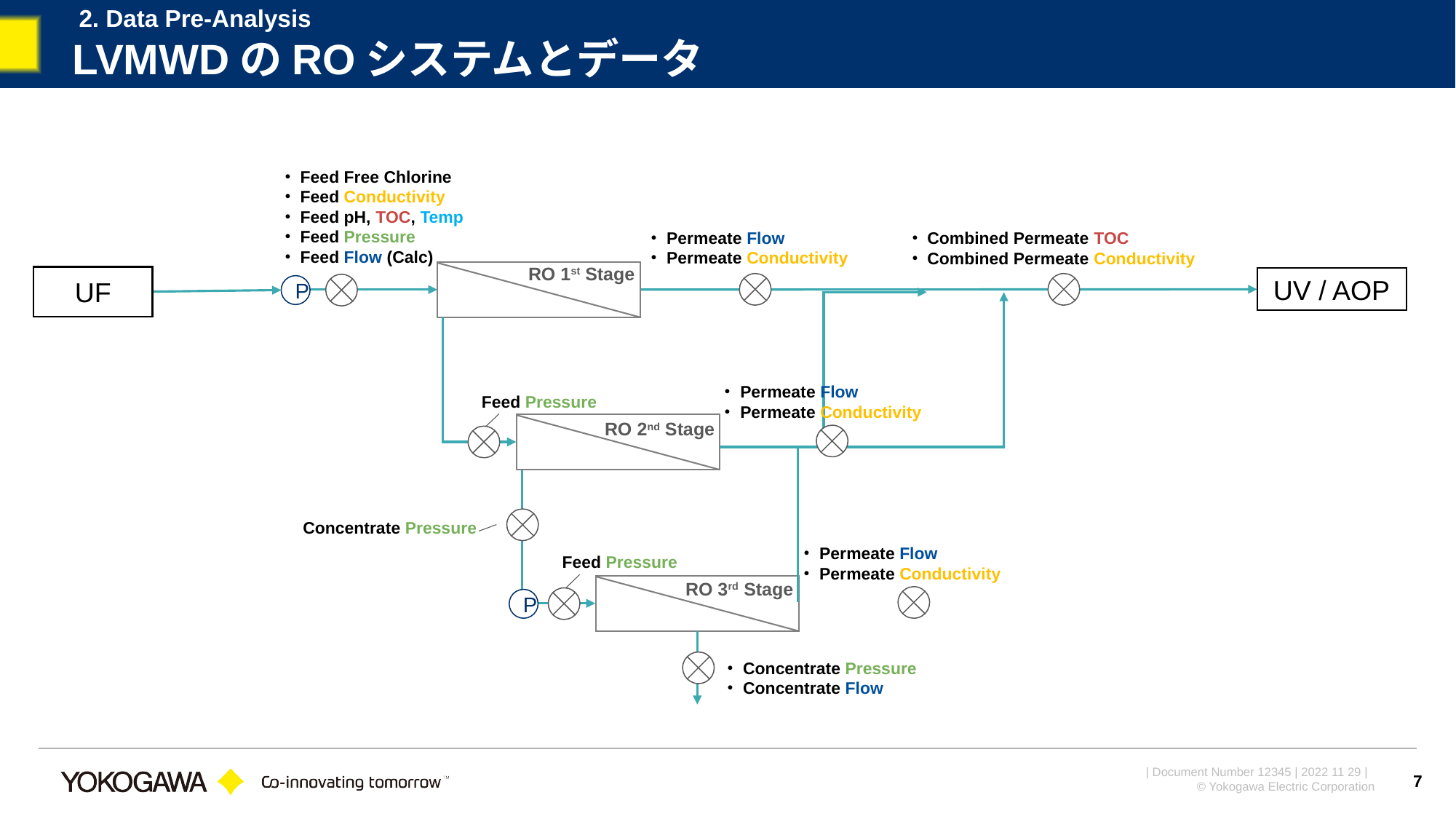

2. Data Pre-Analysis
# LVMWDのROシステムとデータ
・Feed Free Chlorine
・Feed Conductivity
・Feed pH, TOC, Temp
・Feed Pressure
・Feed Flow (Calc)
・Permeate Flow
・Permeate Conductivity
・Combined Permeate TOC
・Combined Permeate Conductivity
RO 1st Stage

UF
UV / AOP

P
・Permeate Flow
・Permeate Conductivity
Feed Pressure
RO 2nd Stage

Concentrate Pressure
・Permeate Flow
・Permeate Conductivity
Feed Pressure
RO 3rd Stage

P

・Concentrate Pressure
・Concentrate Flow
7